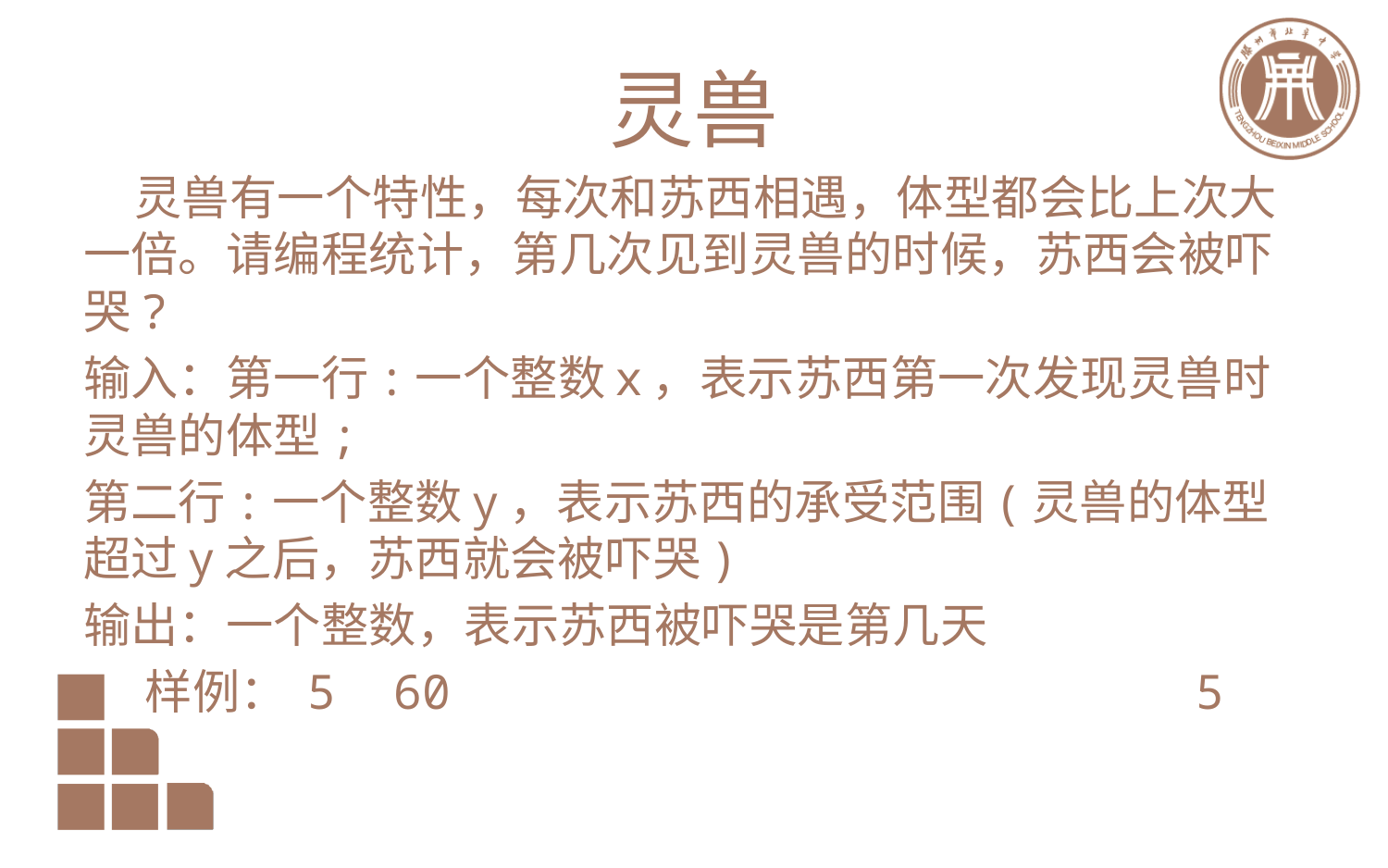

# 灵兽
    灵兽有一个特性，每次和苏西相遇，体型都会比上次大一倍。请编程统计，第几次见到灵兽的时候，苏西会被吓哭?
输入：第一行:一个整数x，表示苏西第一次发现灵兽时灵兽的体型;
第二行:一个整数y，表示苏西的承受范围(灵兽的体型超过y之后，苏西就会被吓哭)
输出：一个整数，表示苏西被吓哭是第几天
     样例： 5  60                          5